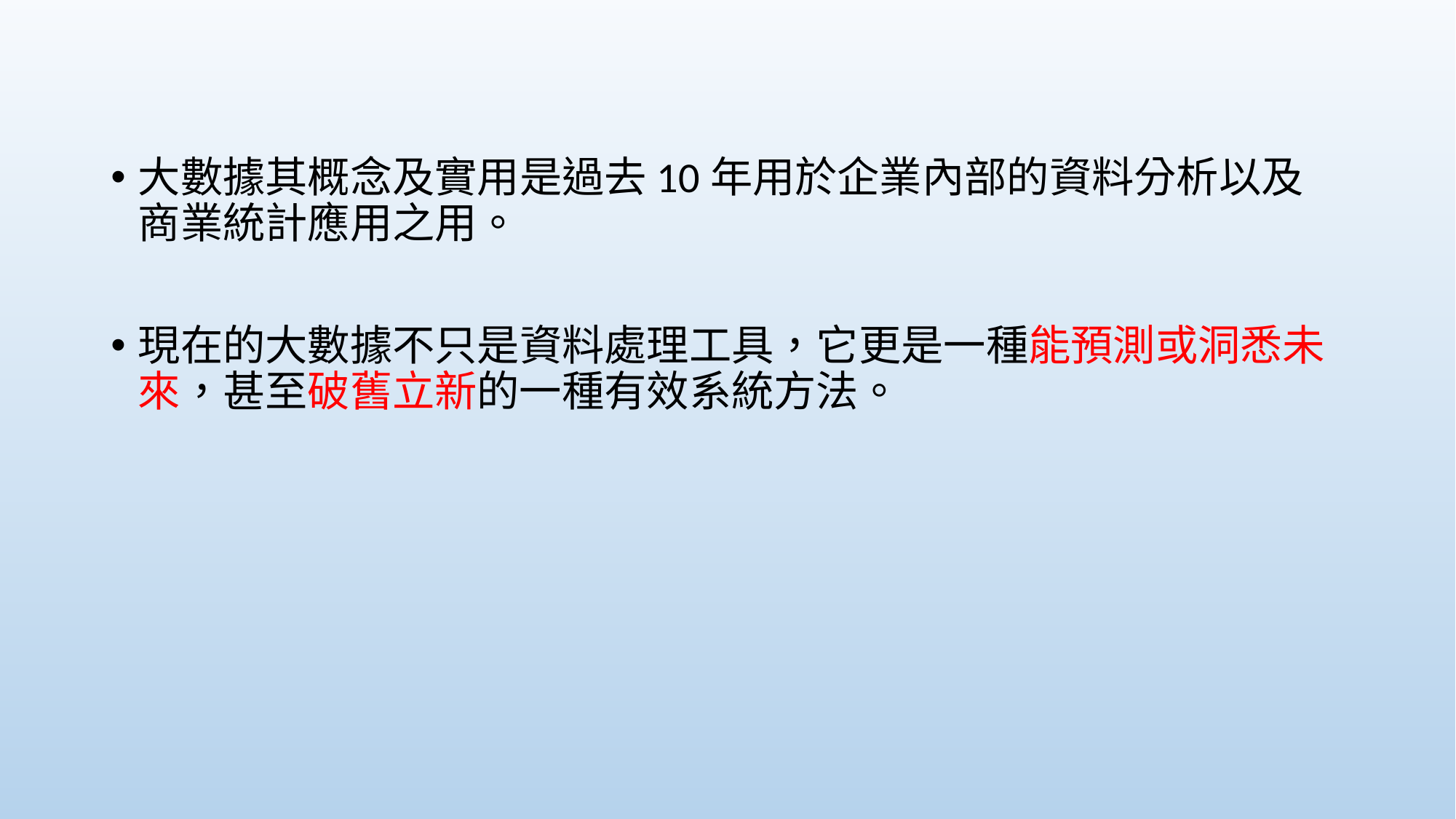

大數據其概念及實用是過去10年用於企業內部的資料分析以及商業統計應用之用。

現在的大數據不只是資料處理工具，它更是一種能預測或洞悉未來，甚至破舊立新的一種有效系統方法。